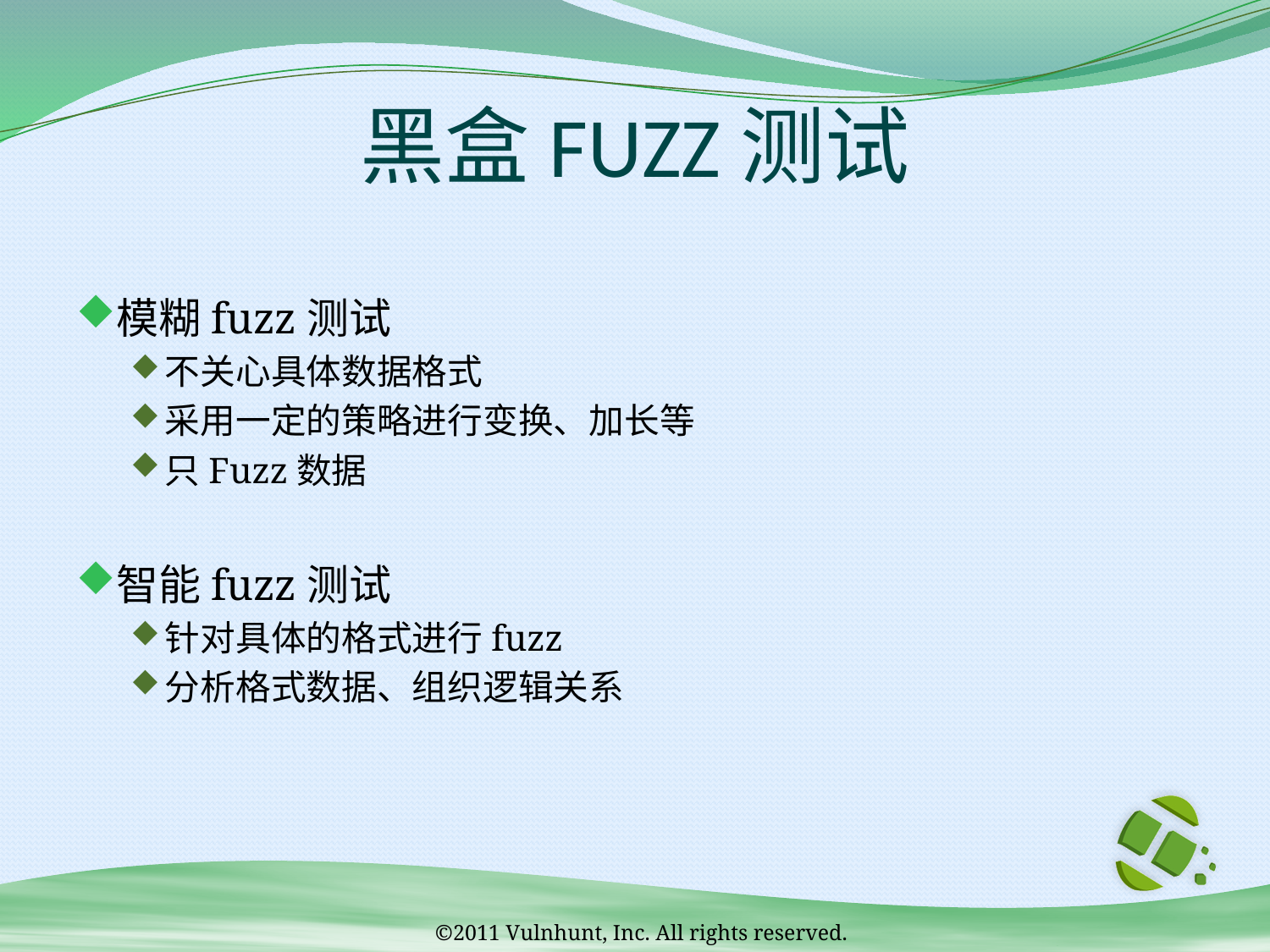

# 黑盒FUZZ测试

模糊fuzz测试
不关心具体数据格式
采用一定的策略进行变换、加长等
只Fuzz数据

智能fuzz测试
针对具体的格式进行fuzz
分析格式数据、组织逻辑关系